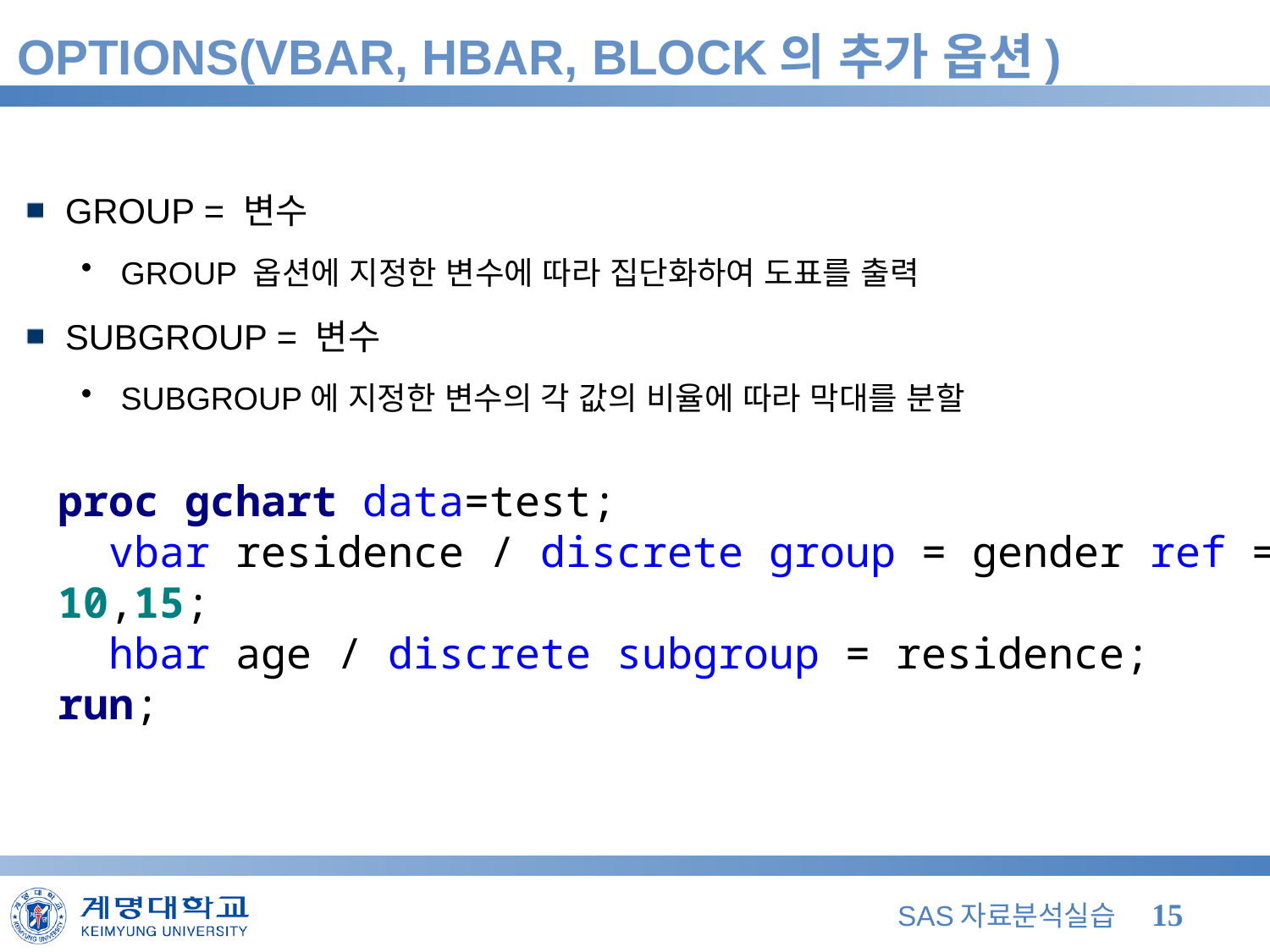

# OPTIONS(VBAR, HBAR, BLOCK의 추가 옵션)

GROUP = 변수
GROUP 옵션에 지정한 변수에 따라 집단화하여 도표를 출력
SUBGROUP = 변수
SUBGROUP에 지정한 변수의 각 값의 비율에 따라 막대를 분할

proc gchart data=test;
  vbar residence / discrete group = gender ref = 10,15;
  hbar age / discrete subgroup = residence;
run;